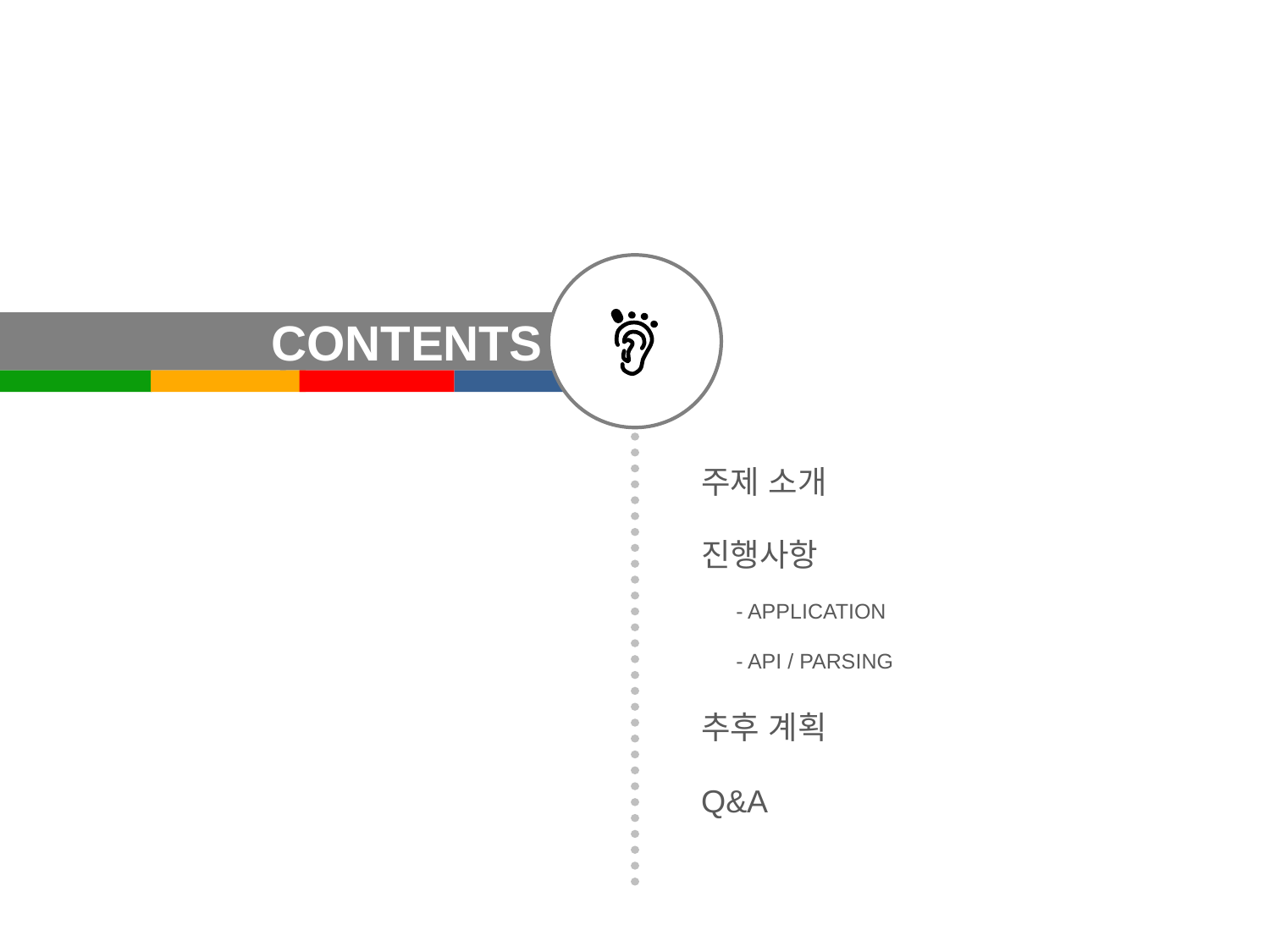

CONTENTS

주제 소개
진행사항
- APPLICATION
- API / PARSING
추후 계획
Q&A